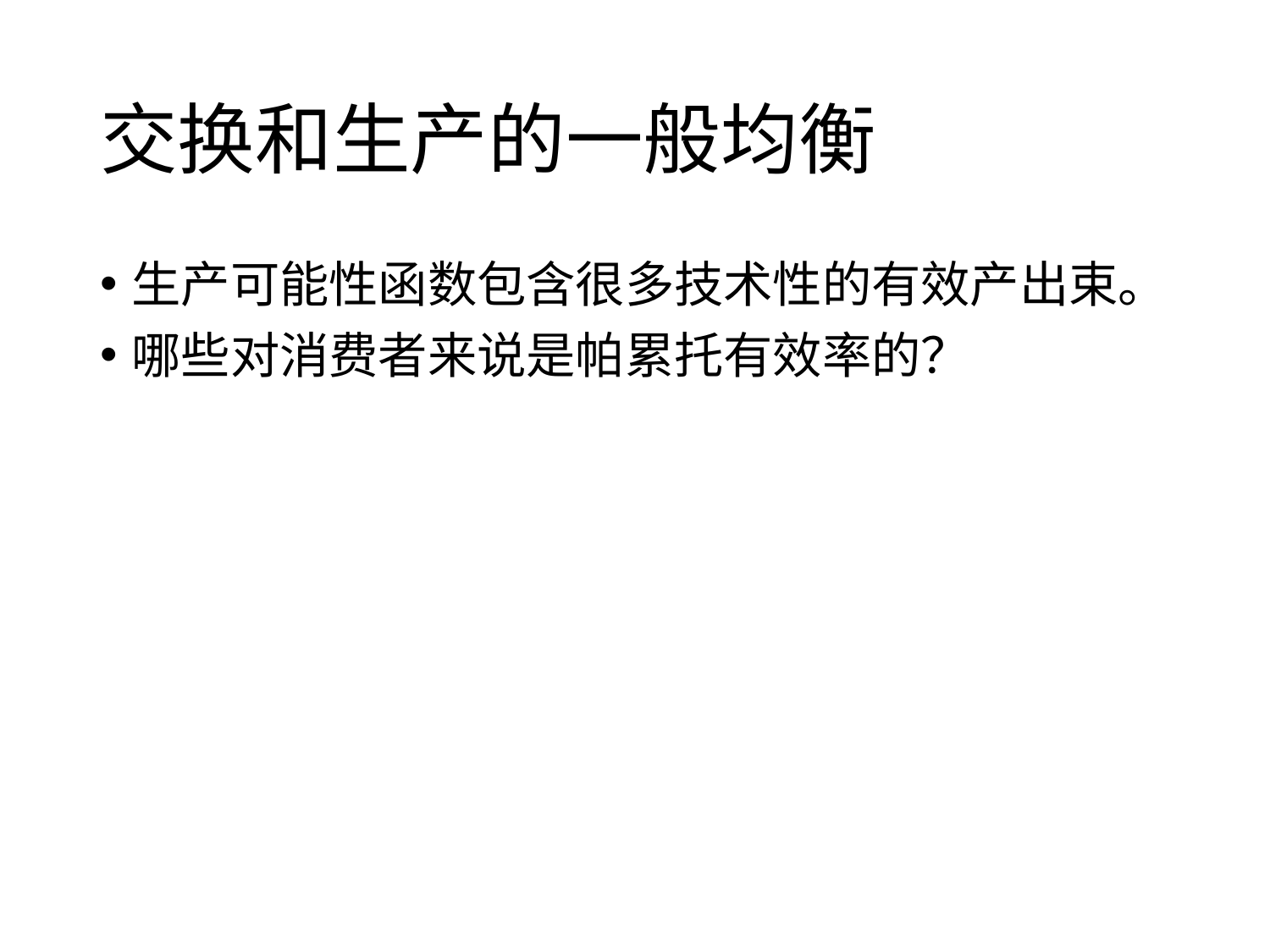

# 交换和生产的一般均衡
生产可能性函数包含很多技术性的有效产出束。
哪些对消费者来说是帕累托有效率的？